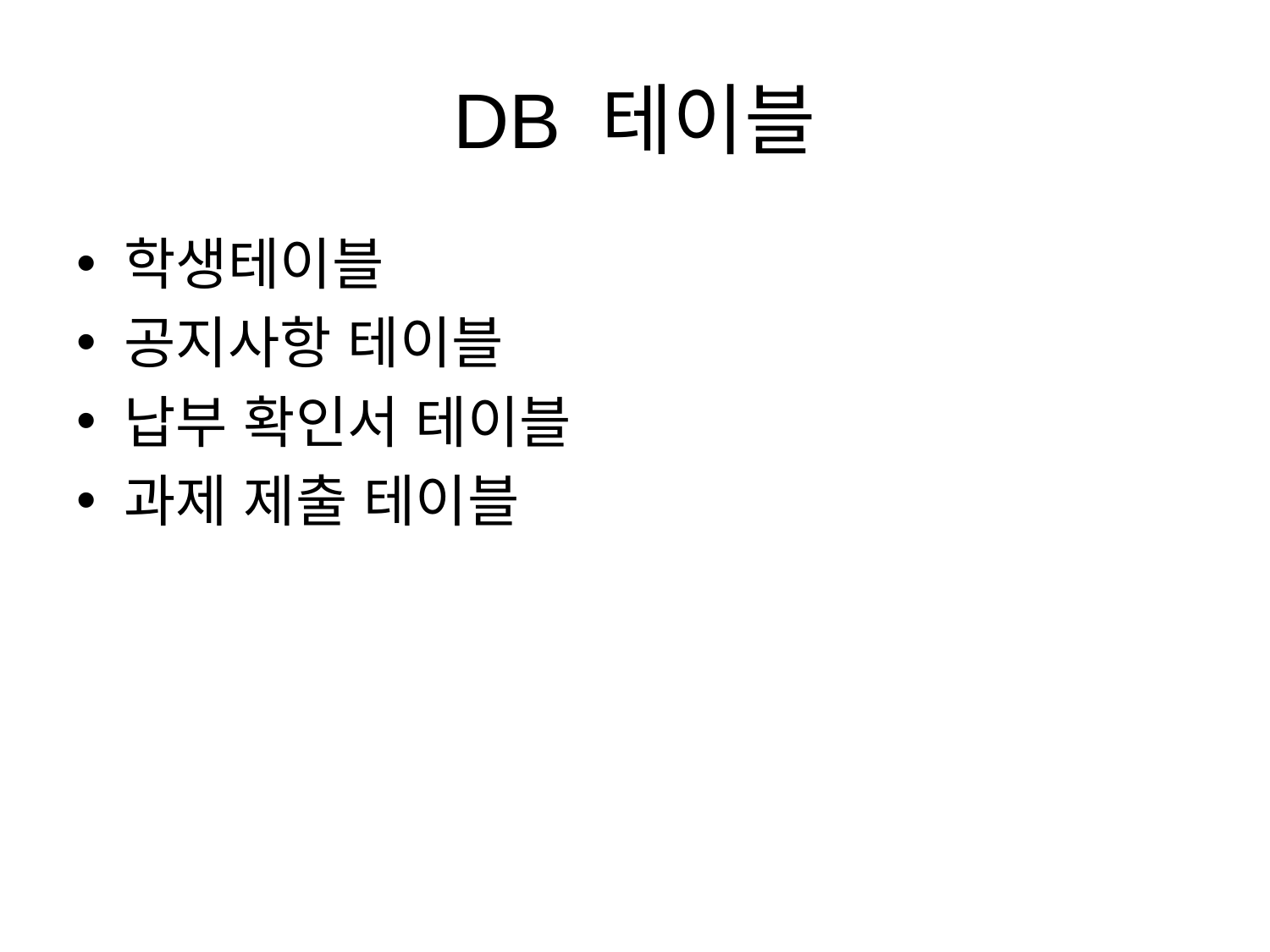

# DB 테이블
학생테이블
공지사항 테이블
납부 확인서 테이블
과제 제출 테이블